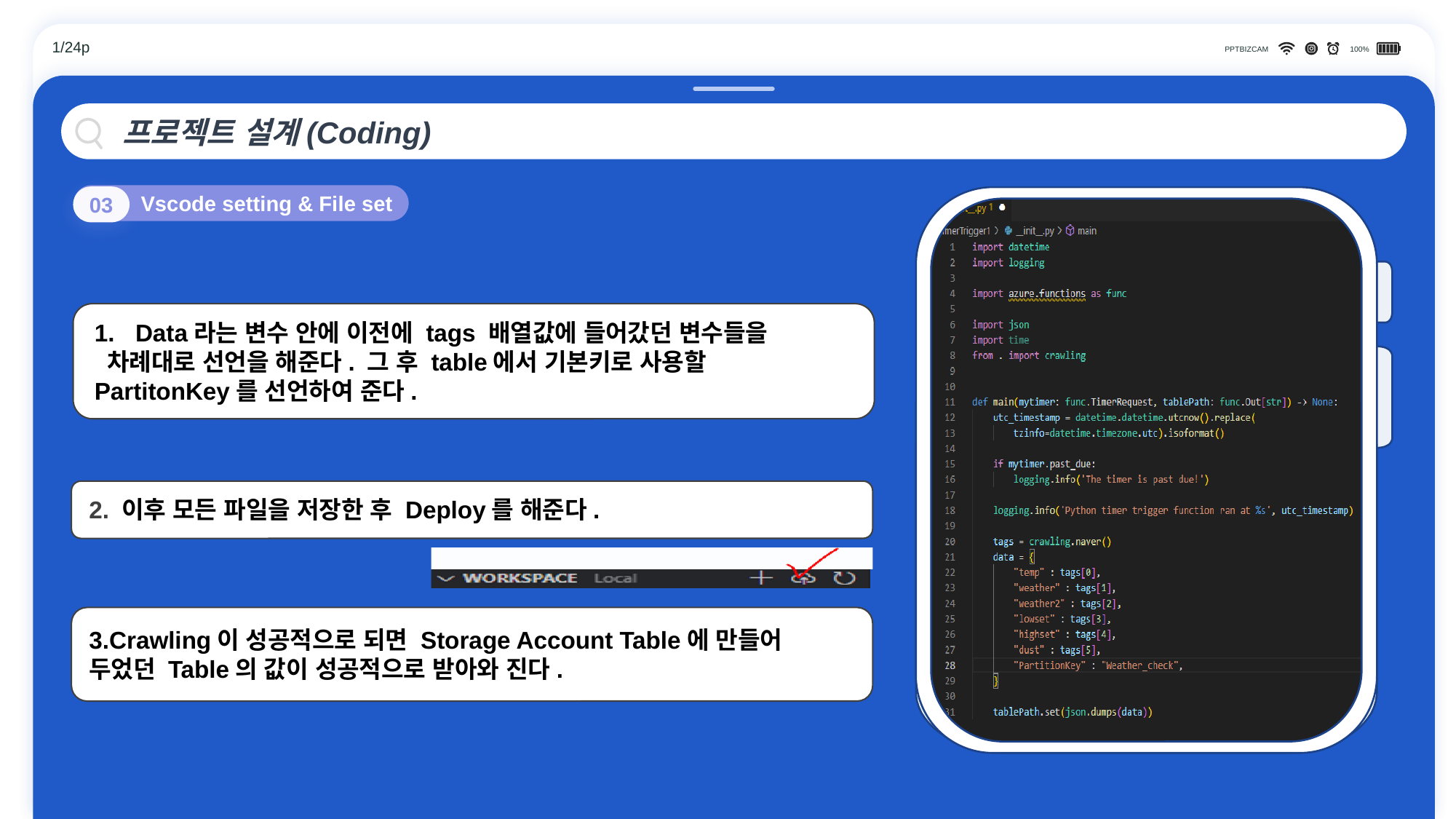

1/24p

PPTBIZCAM
100%

프로젝트 설계(Coding)

Vscode setting & File set
03

Data라는 변수 안에 이전에 tags 배열값에 들어갔던 변수들을
 차례대로 선언을 해준다. 그 후 table에서 기본키로 사용할
PartitonKey를 선언하여 준다.

2. 이후 모든 파일을 저장한 후 Deploy를 해준다.

3.Crawling이 성공적으로 되면 Storage Account Table에 만들어 두었던 Table의 값이 성공적으로 받아와 진다.